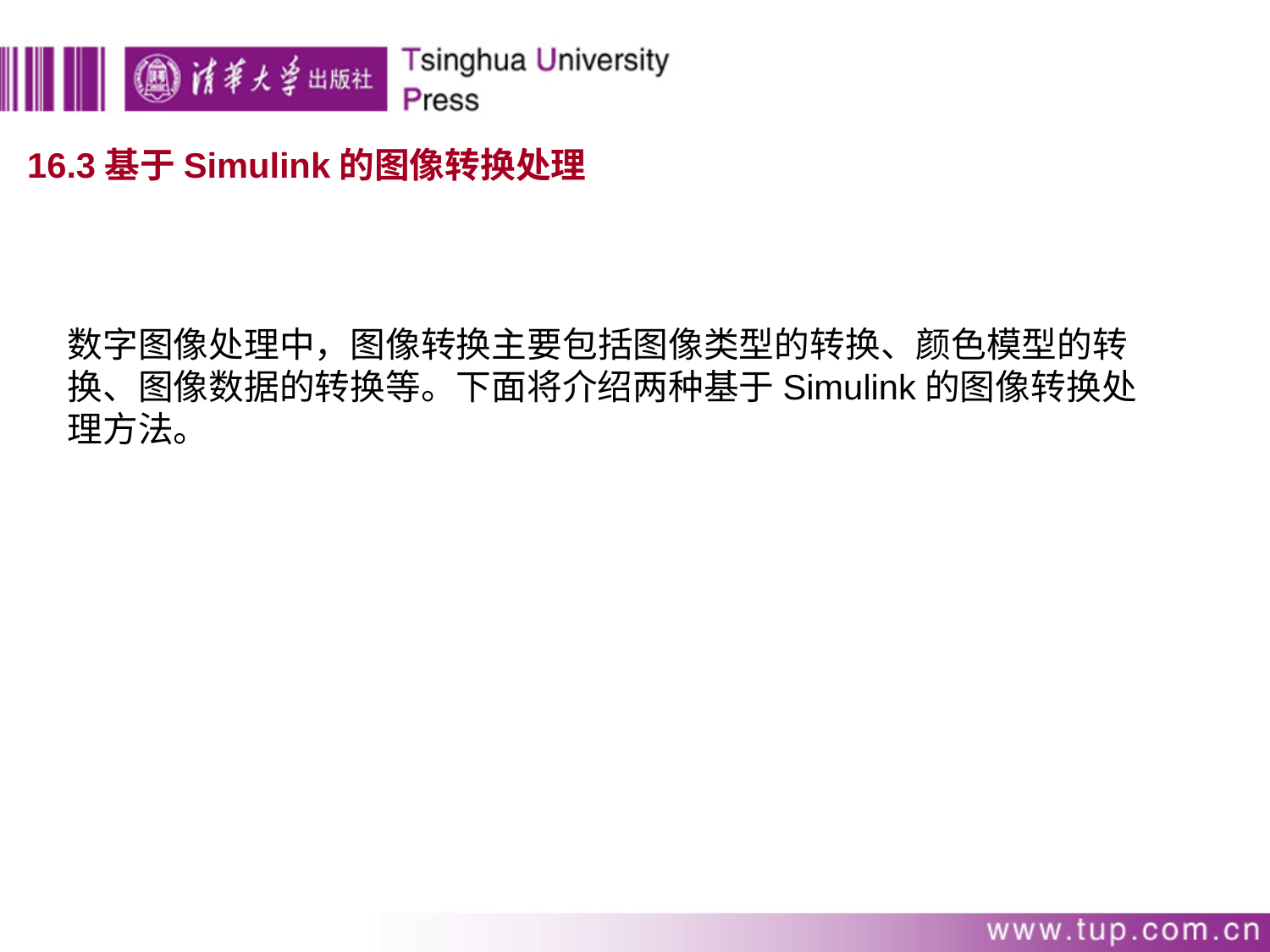

16.3基于Simulink的图像转换处理
数字图像处理中，图像转换主要包括图像类型的转换、颜色模型的转换、图像数据的转换等。下面将介绍两种基于Simulink的图像转换处理方法。